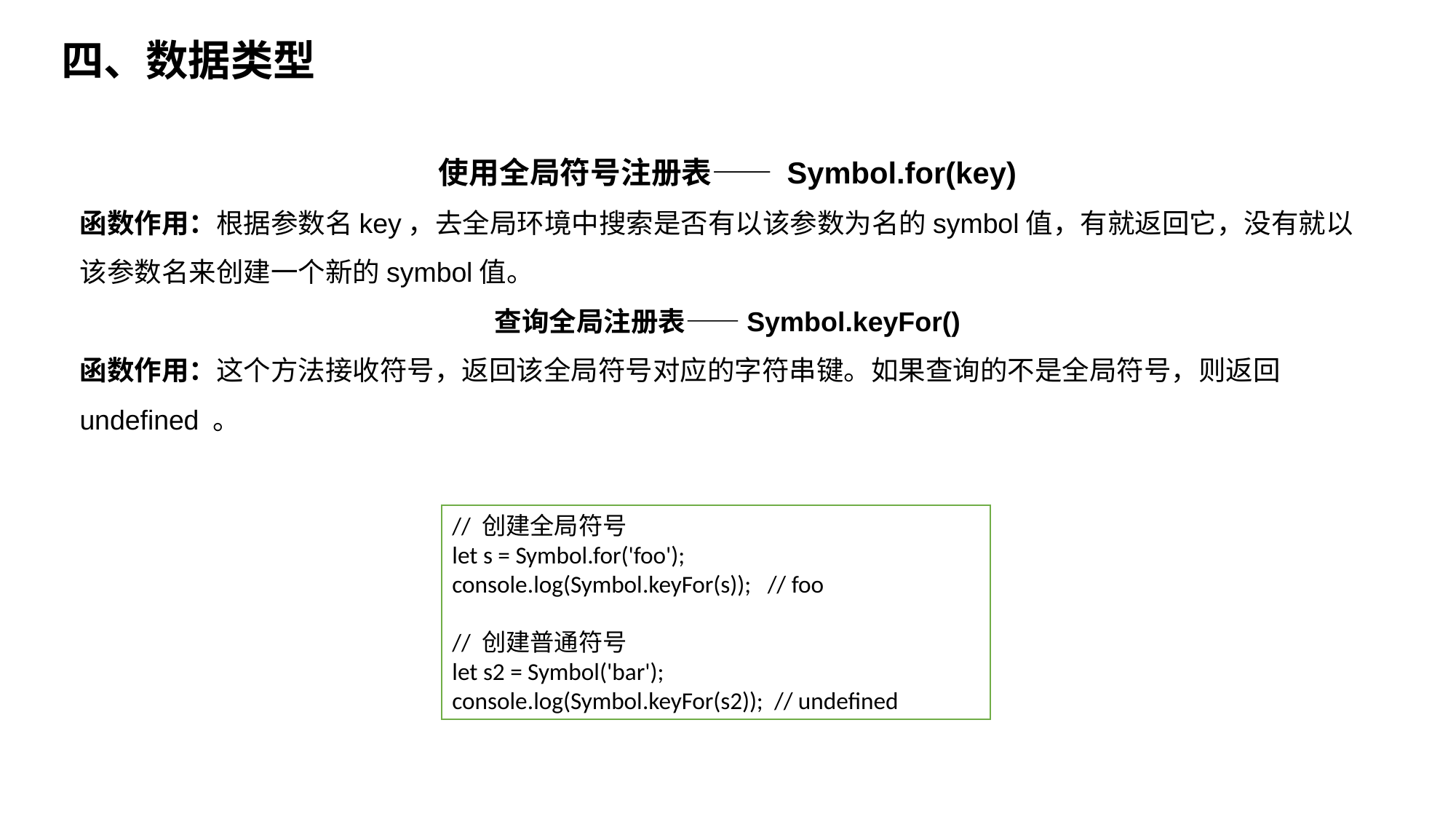

四、数据类型
使用全局符号注册表—— Symbol.for(key)
函数作用：根据参数名key，去全局环境中搜索是否有以该参数为名的symbol值，有就返回它，没有就以该参数名来创建一个新的symbol值。
查询全局注册表——Symbol.keyFor()
函数作用：这个方法接收符号，返回该全局符号对应的字符串键。如果查询的不是全局符号，则返回undefined 。
// 创建全局符号
let s = Symbol.for('foo');
console.log(Symbol.keyFor(s));   // foo

// 创建普通符号
let s2 = Symbol('bar');
console.log(Symbol.keyFor(s2));  // undefined